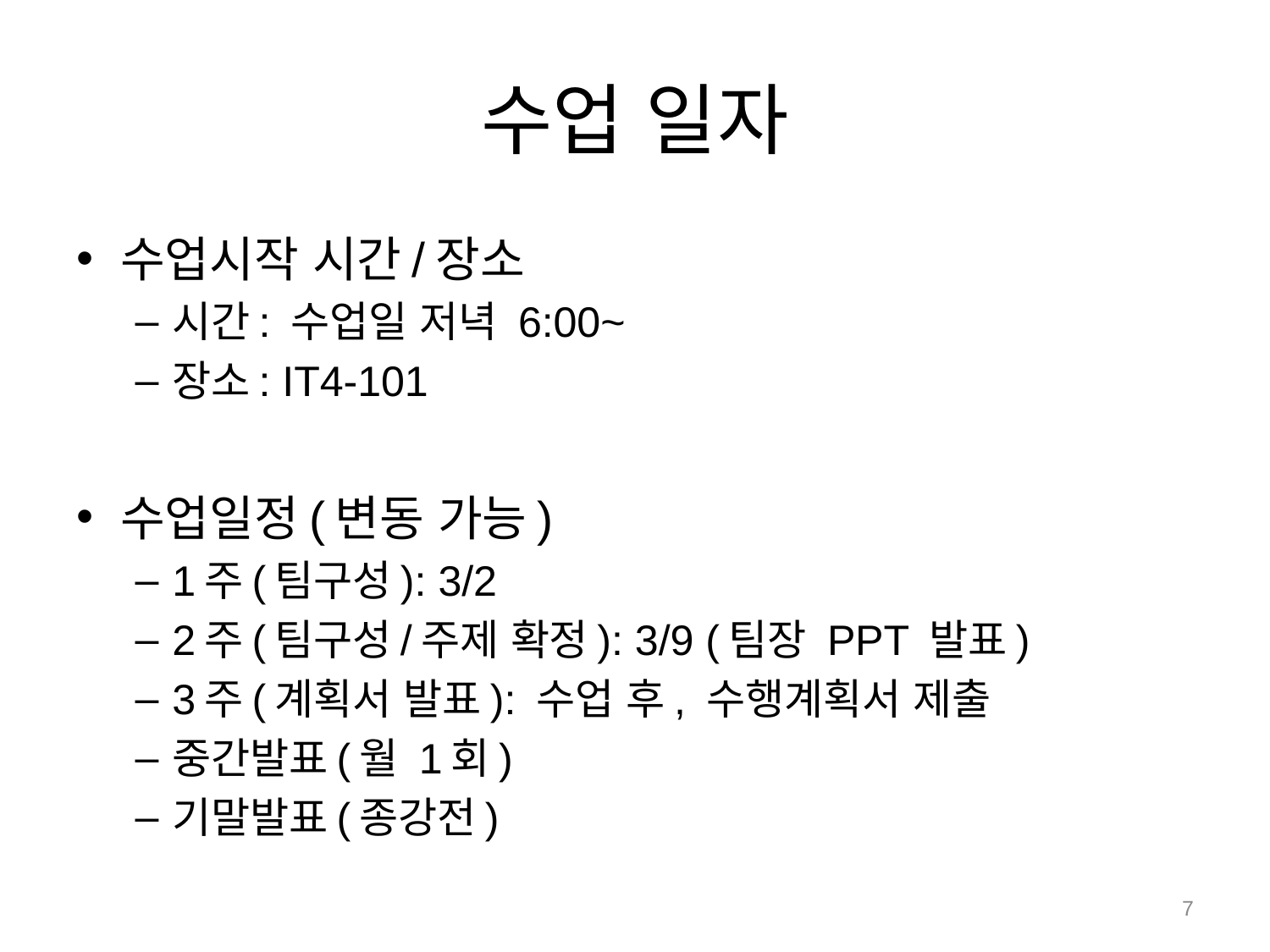

# 수업 일자
수업시작 시간/장소
시간: 수업일 저녁 6:00~
장소: IT4-101

수업일정(변동 가능)
1주(팀구성): 3/2
2주(팀구성/주제 확정): 3/9 (팀장 PPT 발표)
3주(계획서 발표): 수업 후, 수행계획서 제출
중간발표(월 1회)
기말발표(종강전)

7